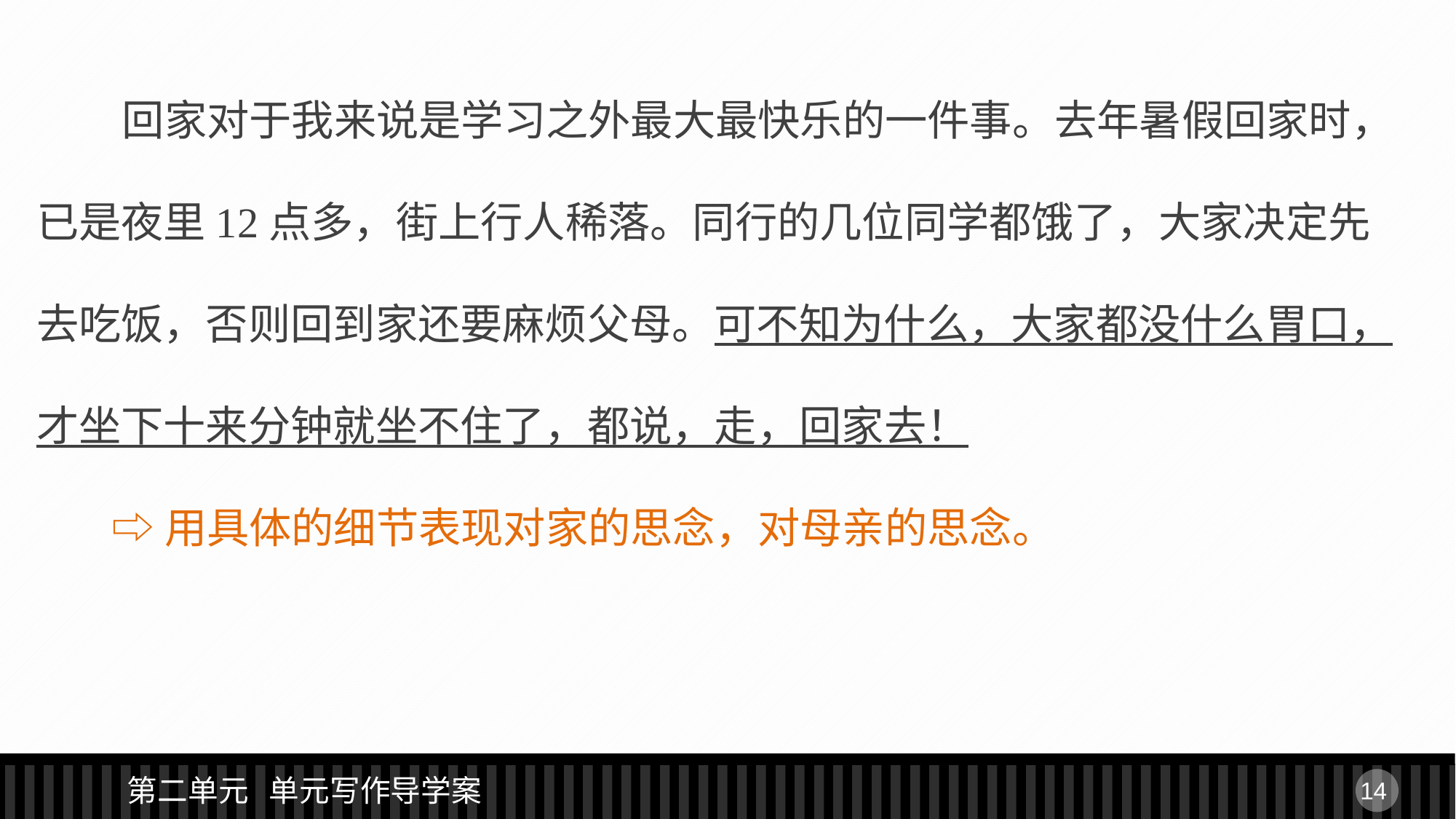

回家对于我来说是学习之外最大最快乐的一件事。去年暑假回家时，已是夜里12点多，街上行人稀落。同行的几位同学都饿了，大家决定先去吃饭，否则回到家还要麻烦父母。可不知为什么，大家都没什么胃口，才坐下十来分钟就坐不住了，都说，走，回家去！
        ⇨用具体的细节表现对家的思念，对母亲的思念。